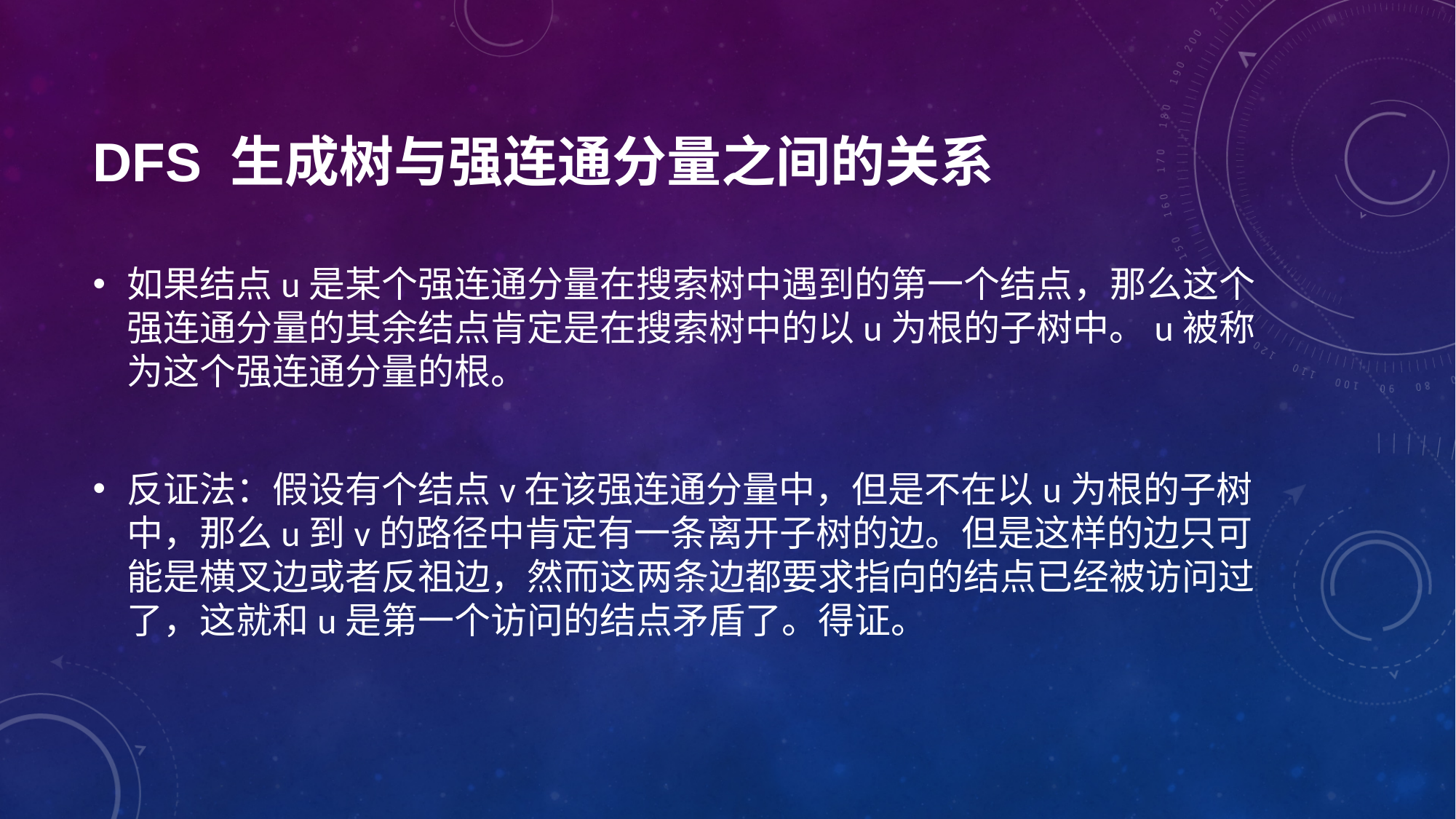

# DFS 生成树与强连通分量之间的关系
如果结点u是某个强连通分量在搜索树中遇到的第一个结点，那么这个强连通分量的其余结点肯定是在搜索树中的以u为根的子树中。u被称为这个强连通分量的根。

反证法：假设有个结点v在该强连通分量中，但是不在以u为根的子树中，那么u到v的路径中肯定有一条离开子树的边。但是这样的边只可能是横叉边或者反祖边，然而这两条边都要求指向的结点已经被访问过了，这就和u是第一个访问的结点矛盾了。得证。